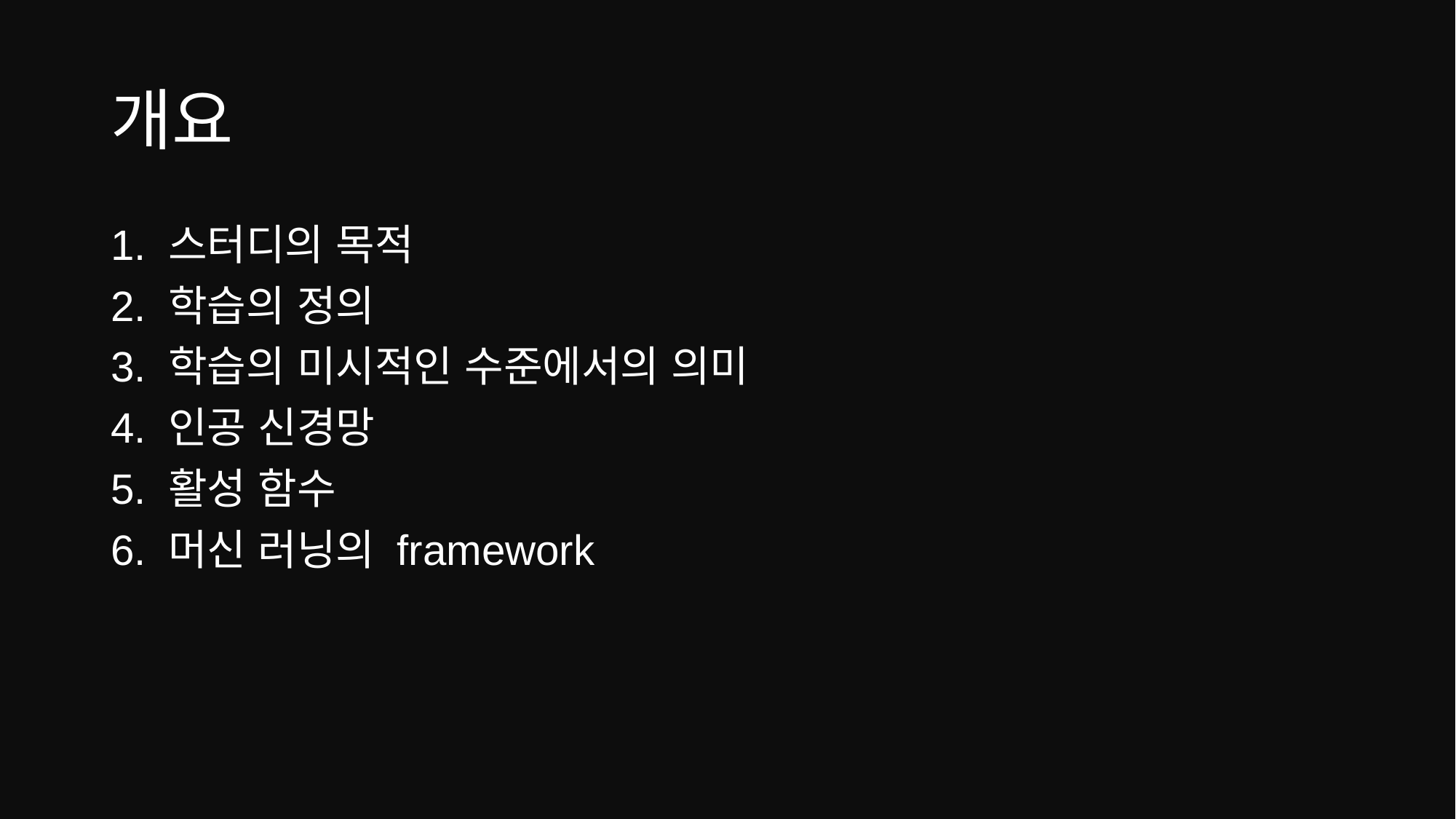

# 개요
1. 스터디의 목적
2. 학습의 정의
3. 학습의 미시적인 수준에서의 의미
4. 인공 신경망
5. 활성 함수
6. 머신 러닝의 framework